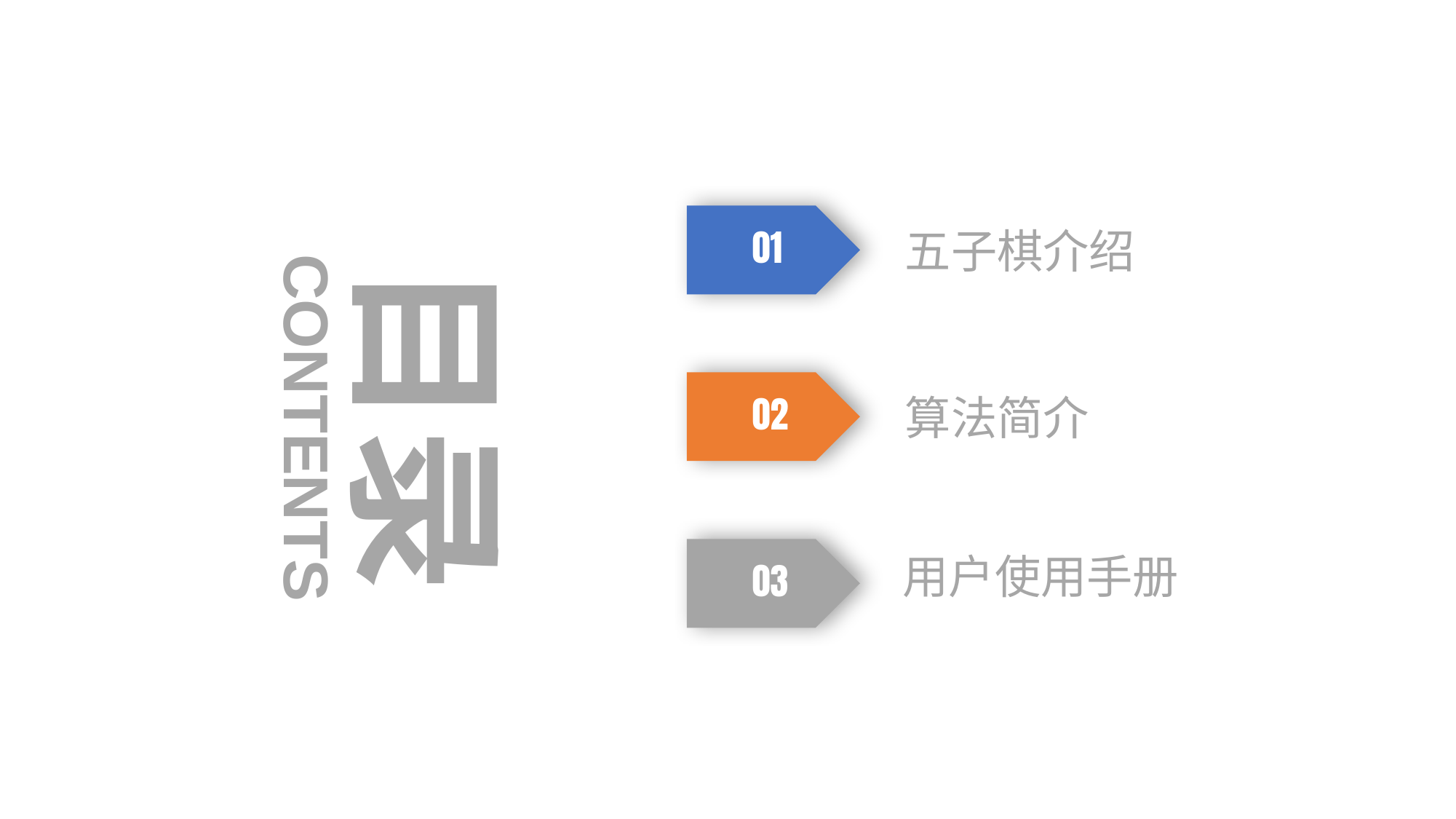

01
目录
五子棋介绍
02
算法简介
CONTENTS
03
用户使用手册